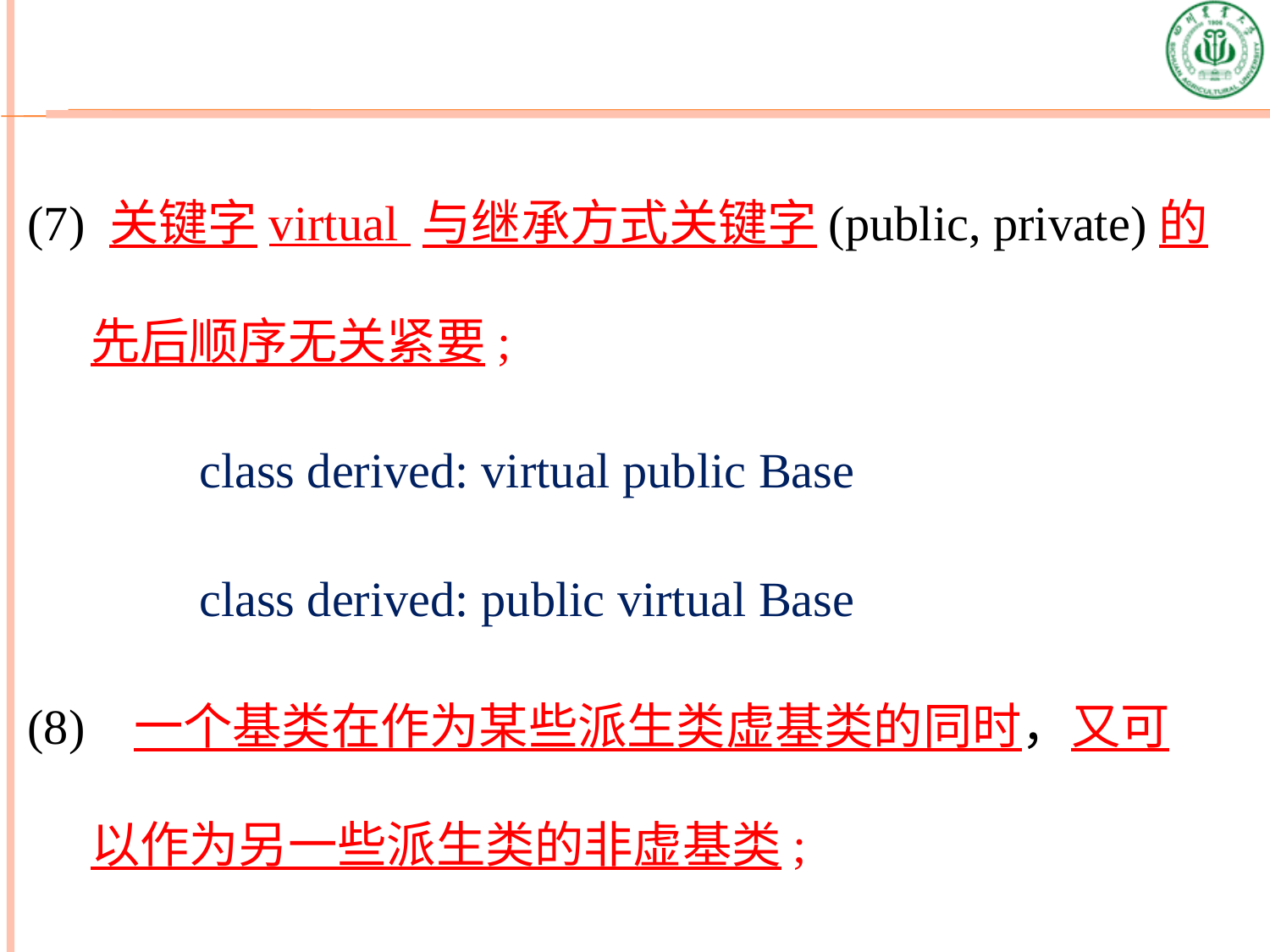

(7) 关键字virtual 与继承方式关键字(public, private)的先后顺序无关紧要;
              class derived: virtual public Base
              class derived: public virtual Base
(8)   一个基类在作为某些派生类虚基类的同时，又可以作为另一些派生类的非虚基类;